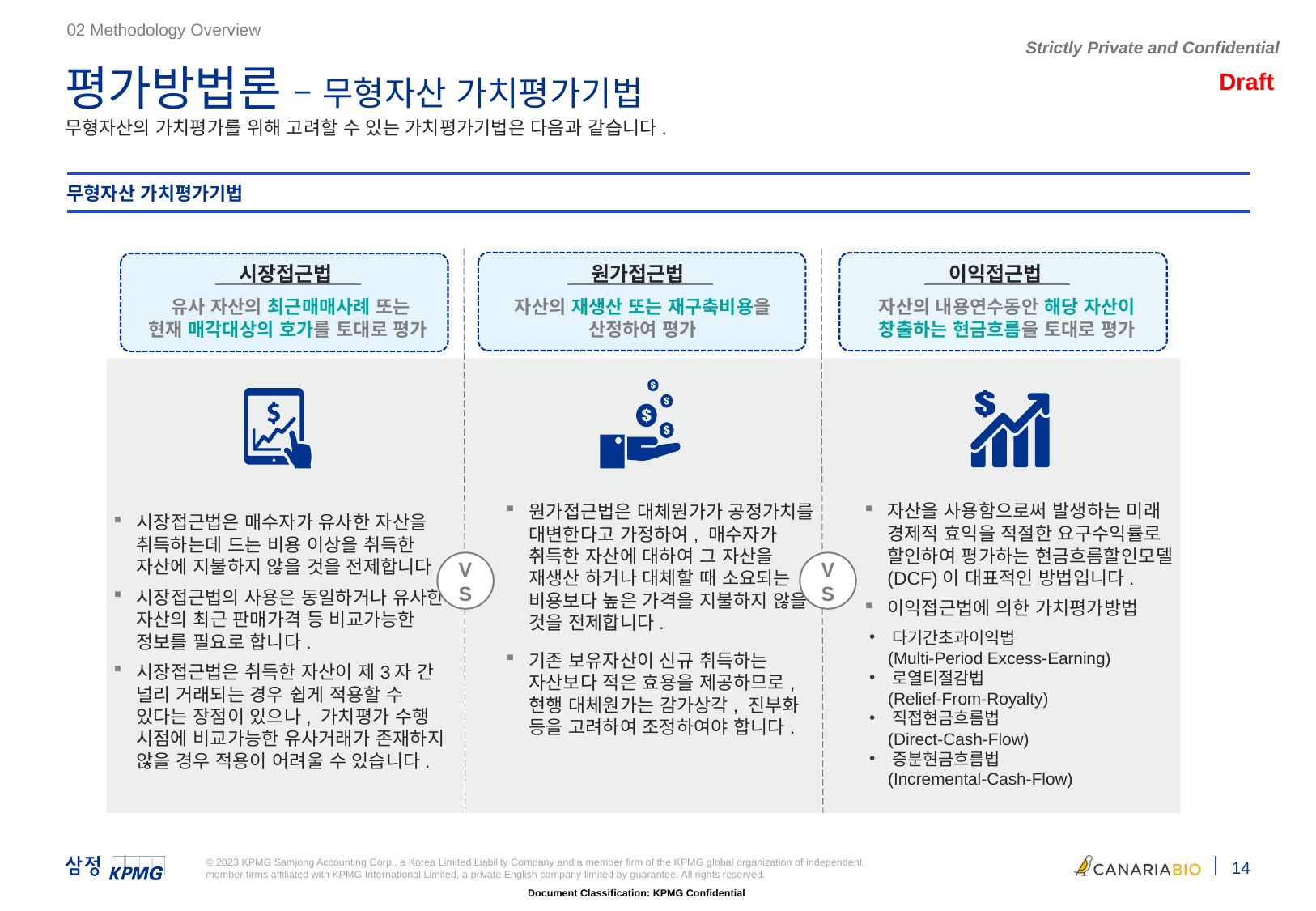

02 Methodology Overview

평가방법론 – 무형자산 가치평가기법
무형자산의 가치평가를 위해 고려할 수 있는 가치평가기법은 다음과 같습니다.
무형자산 가치평가기법

시장접근법
원가접근법
이익접근법
유사 자산의 최근매매사례 또는
현재 매각대상의 호가를 토대로 평가
자산의 재생산 또는 재구축비용을 산정하여 평가
자산의 내용연수동안 해당 자산이 창출하는 현금흐름을 토대로 평가

시장접근법은 매수자가 유사한 자산을 취득하는데 드는 비용 이상을 취득한 자산에 지불하지 않을 것을 전제합니다.

시장접근법의 사용은 동일하거나 유사한 자산의 최근 판매가격 등 비교가능한 정보를 필요로 합니다.

시장접근법은 취득한 자산이 제3자 간 널리 거래되는 경우 쉽게 적용할 수 있다는 장점이 있으나, 가치평가 수행 시점에 비교가능한 유사거래가 존재하지 않을 경우 적용이 어려울 수 있습니다.

원가접근법은 대체원가가 공정가치를 대변한다고 가정하여, 매수자가 취득한 자산에 대하여 그 자산을 재생산 하거나 대체할 때 소요되는 비용보다 높은 가격을 지불하지 않을 것을 전제합니다.

기존 보유자산이 신규 취득하는 자산보다 적은 효용을 제공하므로, 현행 대체원가는 감가상각, 진부화 등을 고려하여 조정하여야 합니다.

자산을 사용함으로써 발생하는 미래 경제적 효익을 적절한 요구수익률로 할인하여 평가하는 현금흐름할인모델(DCF)이 대표적인 방법입니다.

이익접근법에 의한 가치평가방법

다기간초과이익법
    (Multi-Period Excess-Earning)
로열티절감법
    (Relief-From-Royalty)
직접현금흐름법
    (Direct-Cash-Flow)
증분현금흐름법
    (Incremental-Cash-Flow)

VS
VS